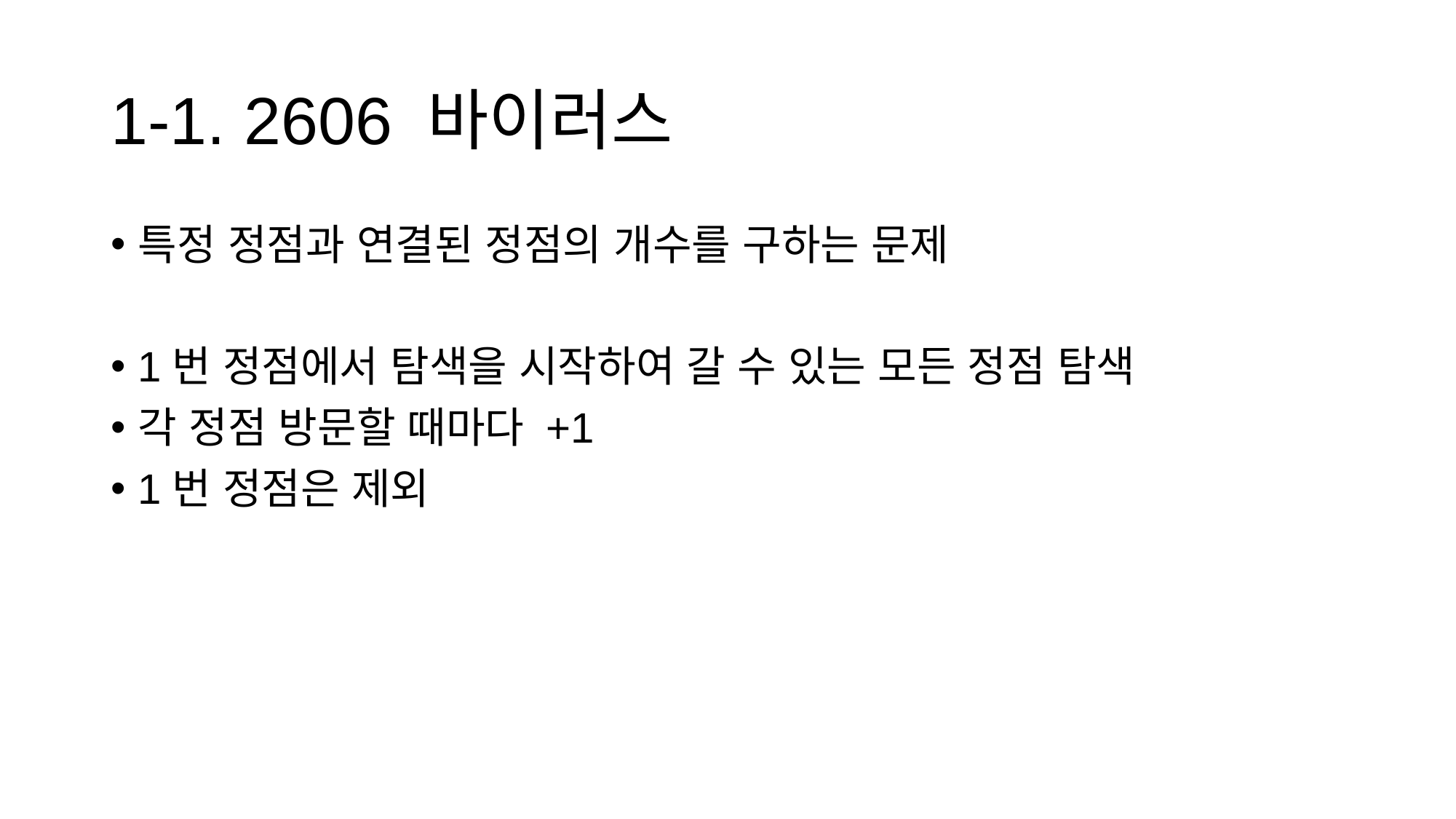

# 1-1. 2606 바이러스
특정 정점과 연결된 정점의 개수를 구하는 문제

1번 정점에서 탐색을 시작하여 갈 수 있는 모든 정점 탐색
각 정점 방문할 때마다 +1
1번 정점은 제외